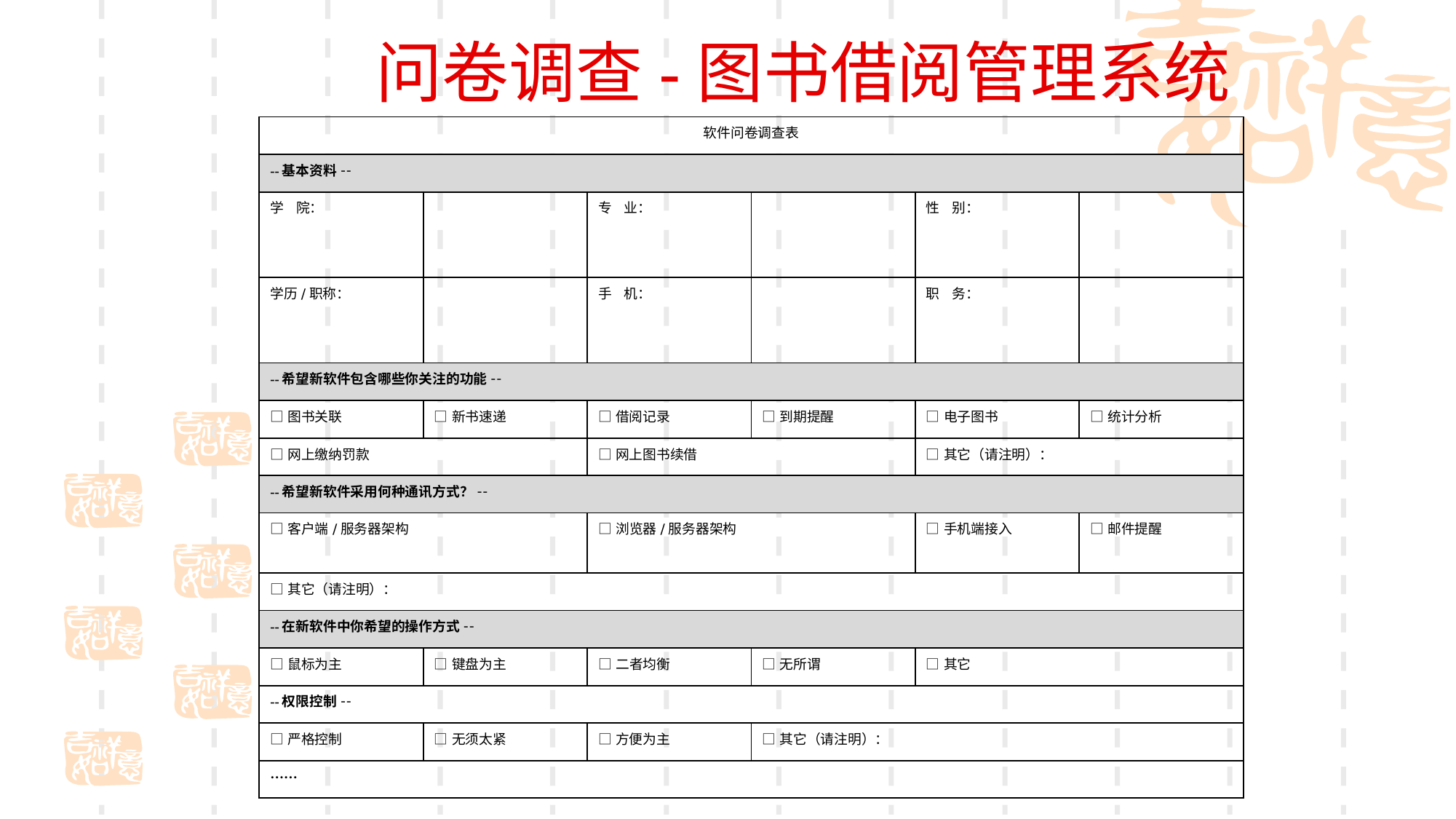

# 问卷调查-图书借阅管理系统
| 软件问卷调查表 |  |  |  |  |  |
| --- | --- | --- | --- | --- | --- |
| --基本资料-- |  |  |  |  |  |
| 学 院： |  | 专 业： |  | 性 别： |  |
| 学历/职称： |  | 手 机： |  | 职 务： |  |
| --希望新软件包含哪些你关注的功能-- |  |  |  |  |  |
| □图书关联 | □新书速递 | □借阅记录 | □到期提醒 | □电子图书 | □统计分析 |
| □网上缴纳罚款 |  | □网上图书续借 |  | □其它（请注明）： |  |
| --希望新软件采用何种通讯方式？-- |  |  |  |  |  |
| □客户端/服务器架构 |  | □浏览器/服务器架构 |  | □手机端接入 | □邮件提醒 |
| □其它（请注明）： |  |  |  |  |  |
| --在新软件中你希望的操作方式-- |  |  |  |  |  |
| □鼠标为主 | □键盘为主 | □二者均衡 | □无所谓 | □其它 |  |
| --权限控制-- |  |  |  |  |  |
| □严格控制 | □无须太紧 | □方便为主 | □其它（请注明）： |  |  |
| …… |  |  |  |  |  |